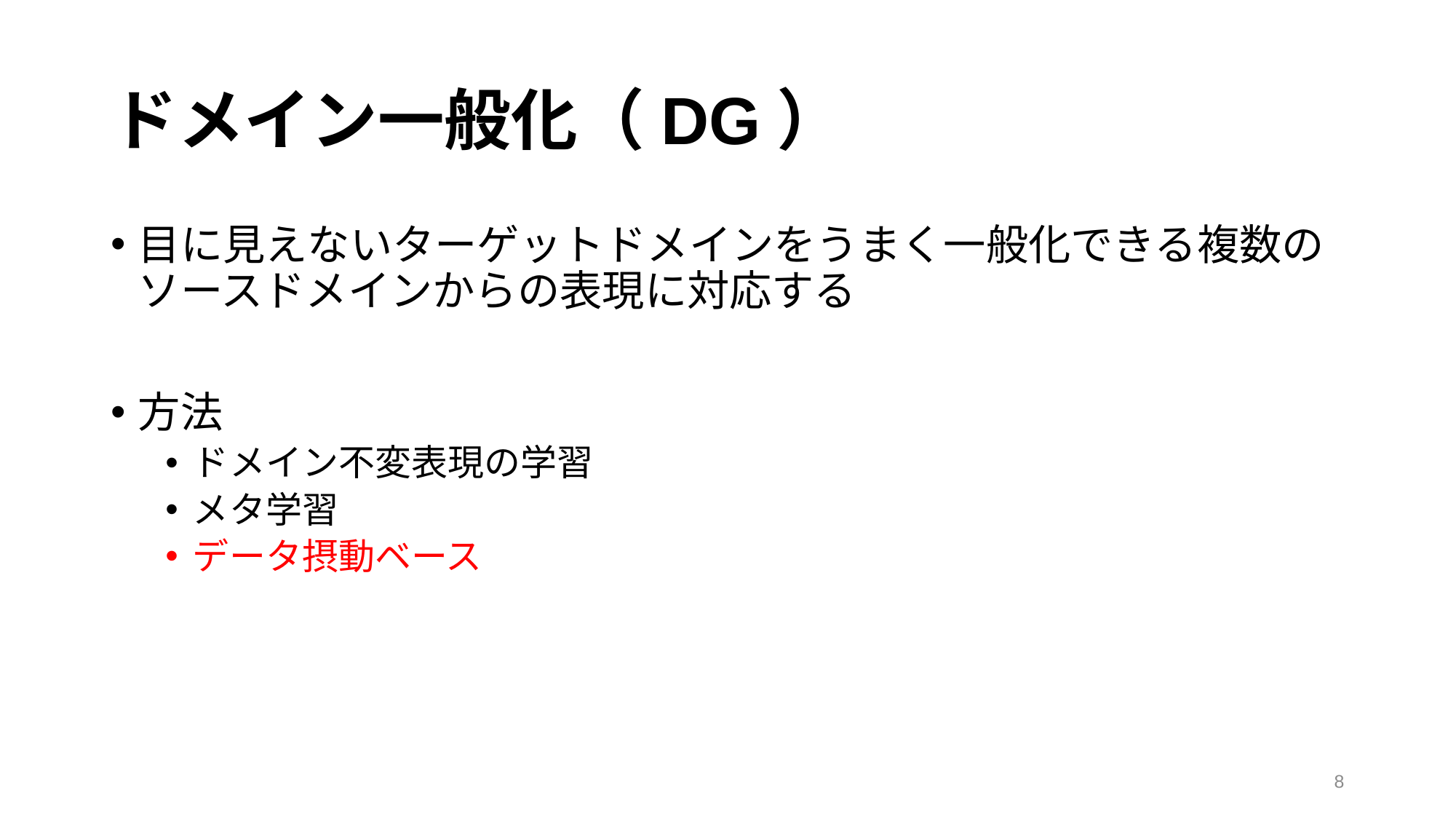

# ドメイン一般化（DG）
目に見えないターゲットドメインをうまく一般化できる複数のソースドメインからの表現に対応する

方法
ドメイン不変表現の学習
メタ学習
データ摂動ベース
8